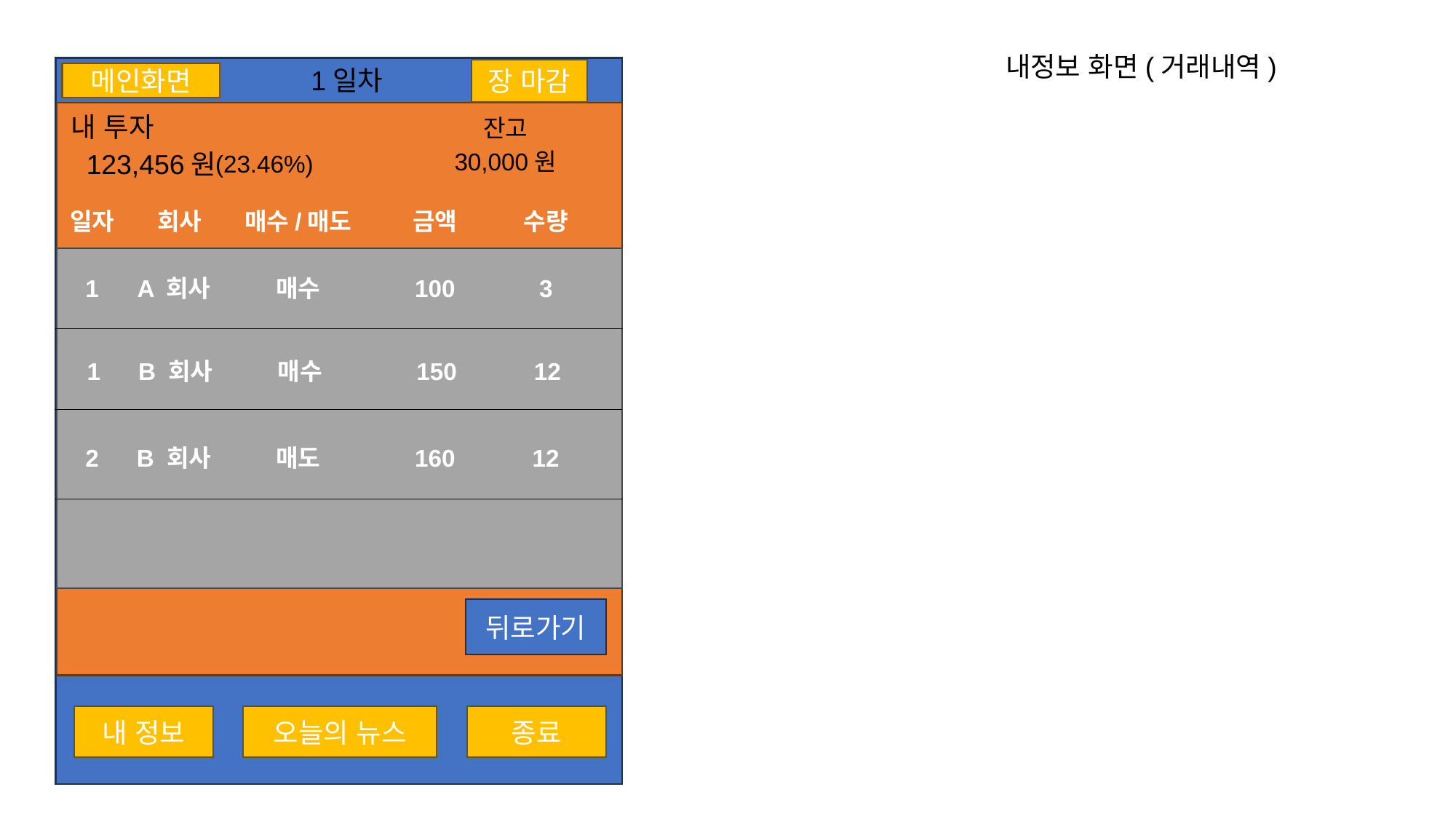

내정보 화면(거래내역)

1일차
장 마감
메인화면

내 투자
잔고
30,000원
123,456원
(23.46%)
일자
회사
매수/매도
금액
수량

1
A 회사
매수
100
3
1
B 회사
매수
150
12
2
B 회사
매도
160
12
뒤로가기
내 정보
오늘의 뉴스
종료